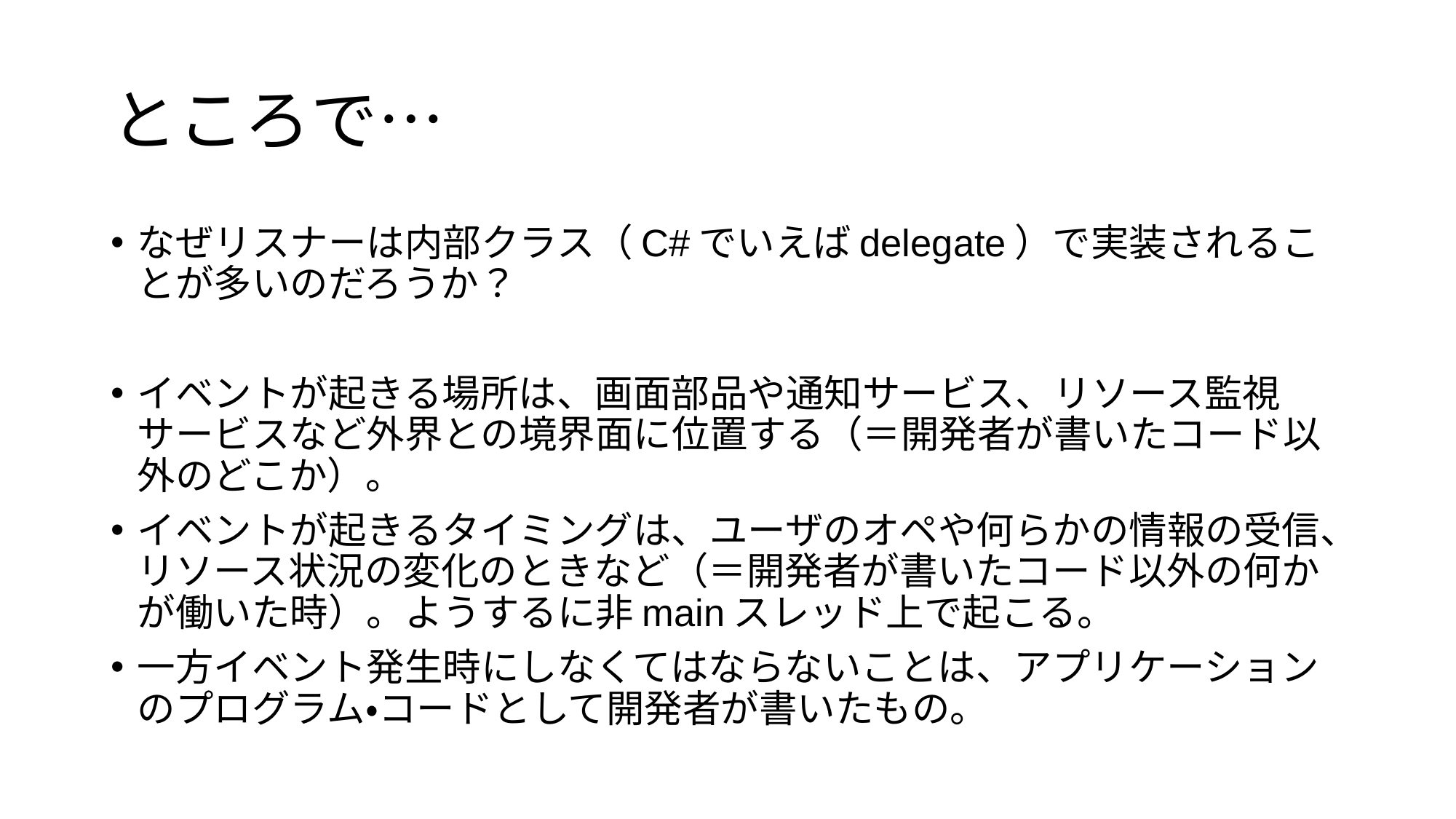

# ところで…
なぜリスナーは内部クラス（C#でいえばdelegate）で実装されることが多いのだろうか？

イベントが起きる場所は、画面部品や通知サービス、リソース監視サービスなど外界との境界面に位置する（＝開発者が書いたコード以外のどこか）。
イベントが起きるタイミングは、ユーザのオペや何らかの情報の受信、リソース状況の変化のときなど（＝開発者が書いたコード以外の何かが働いた時）。ようするに非mainスレッド上で起こる。
一方イベント発生時にしなくてはならないことは、アプリケーションのプログラム・コードとして開発者が書いたもの。